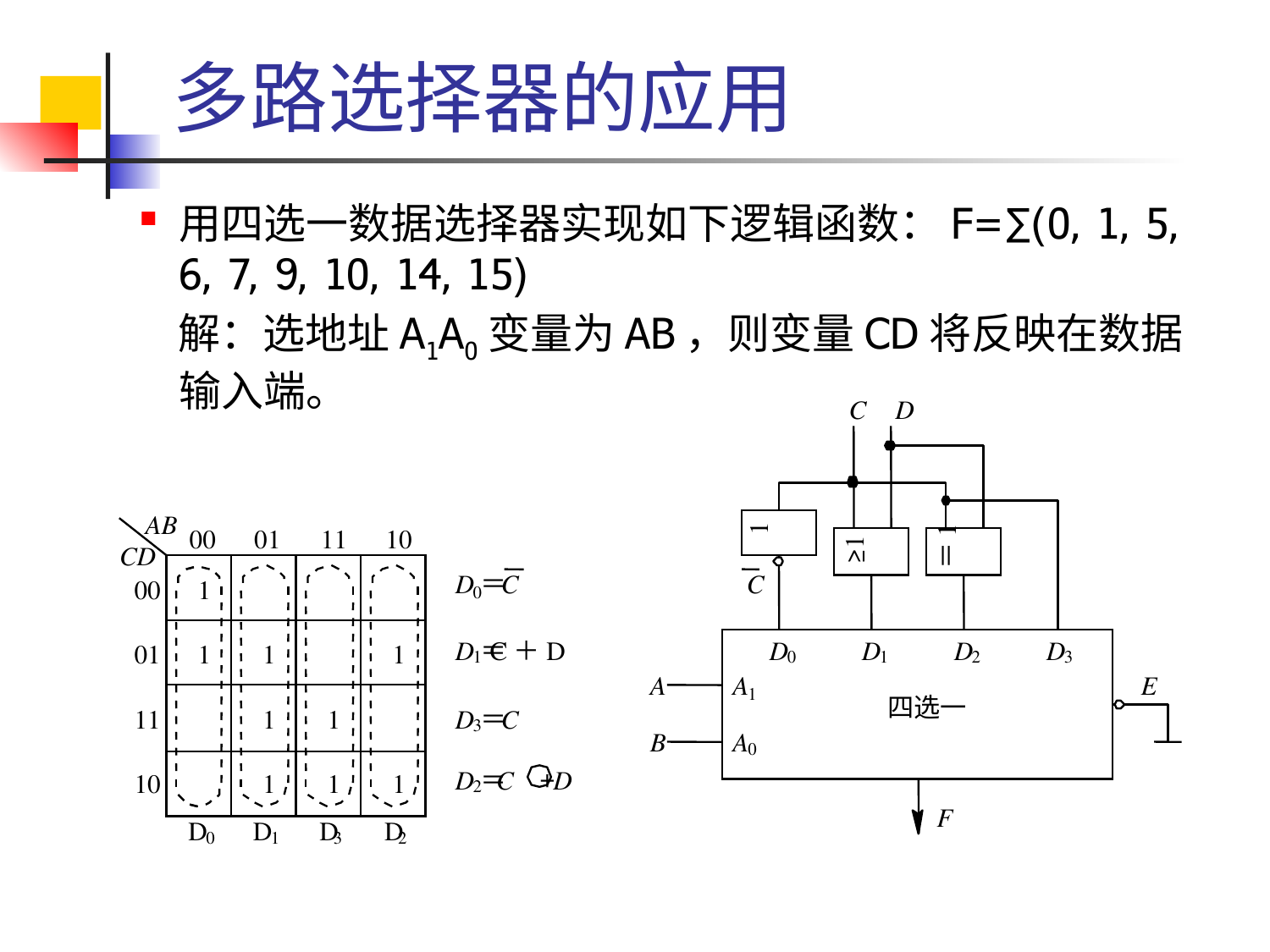

# 多路选择器的应用
用四选一数据选择器实现如下逻辑函数：F=∑(0, 1, 5, 6, 7, 9, 10, 14, 15)
   解：选地址A1A0变量为AB，则变量CD将反映在数据输入端。
C
D

AB

00
01
11
10

CD

D
＝
C

00
1

0

D
＝
C＋D
D
01

1

1

1
1

11
1
1
D
＝
C

3

D
＝
C      D
+

10
1
1
1

2

1
＝1
≥1

C

D
D
D
0
1
2
3
A
A
E
1

四选一

B
A
0

F

D
D
D
D
0
1
3
2